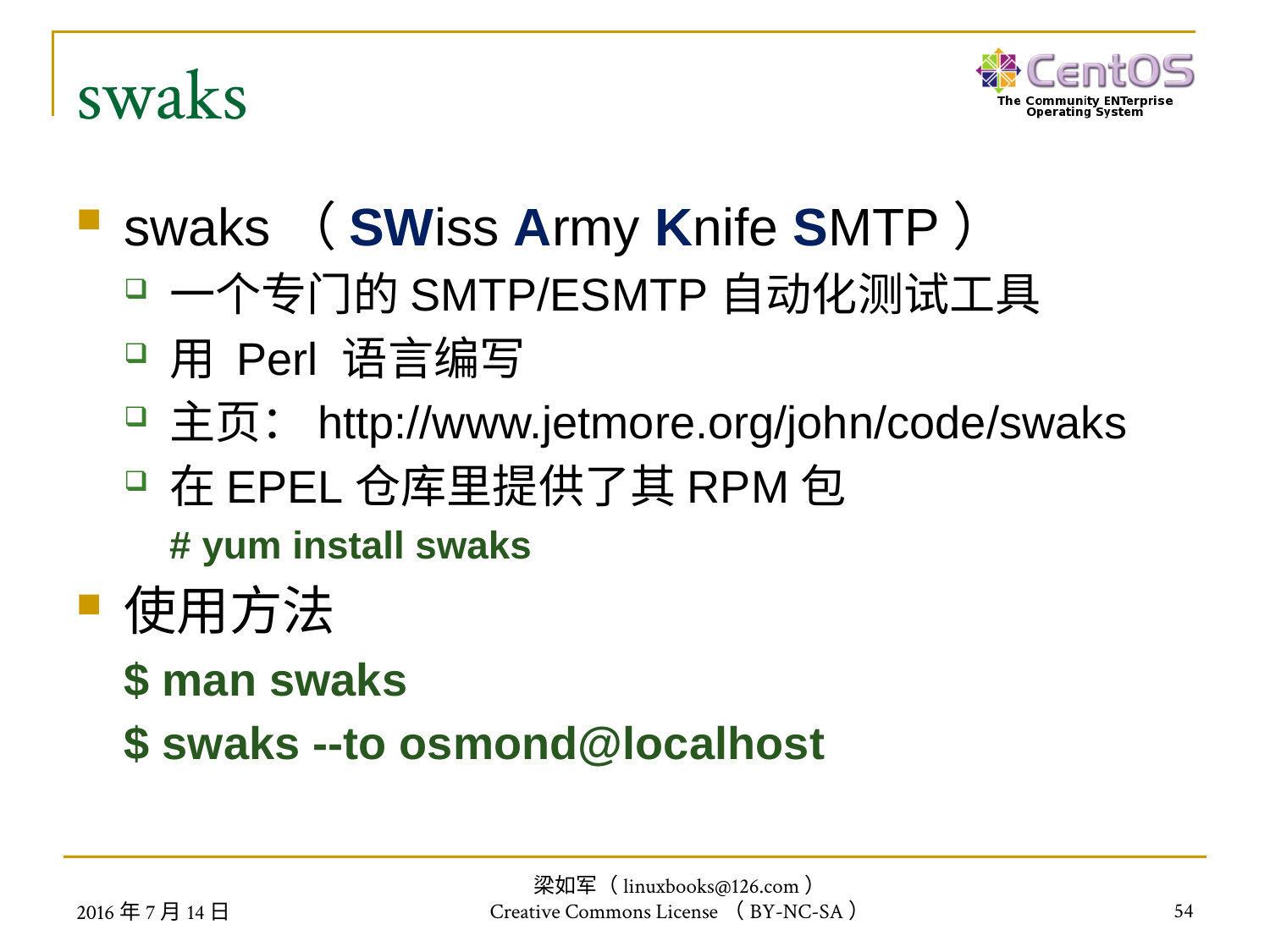

# swaks
swaks（SWiss Army Knife SMTP）
一个专门的SMTP/ESMTP自动化测试工具
用 Perl 语言编写
主页：http://www.jetmore.org/john/code/swaks
在EPEL仓库里提供了其RPM包
# yum install swaks
使用方法
$ man swaks
$ swaks --to osmond@localhost
梁如军（linuxbooks@126.com）
Creative Commons License（BY-NC-SA）
2016年7月14日
54